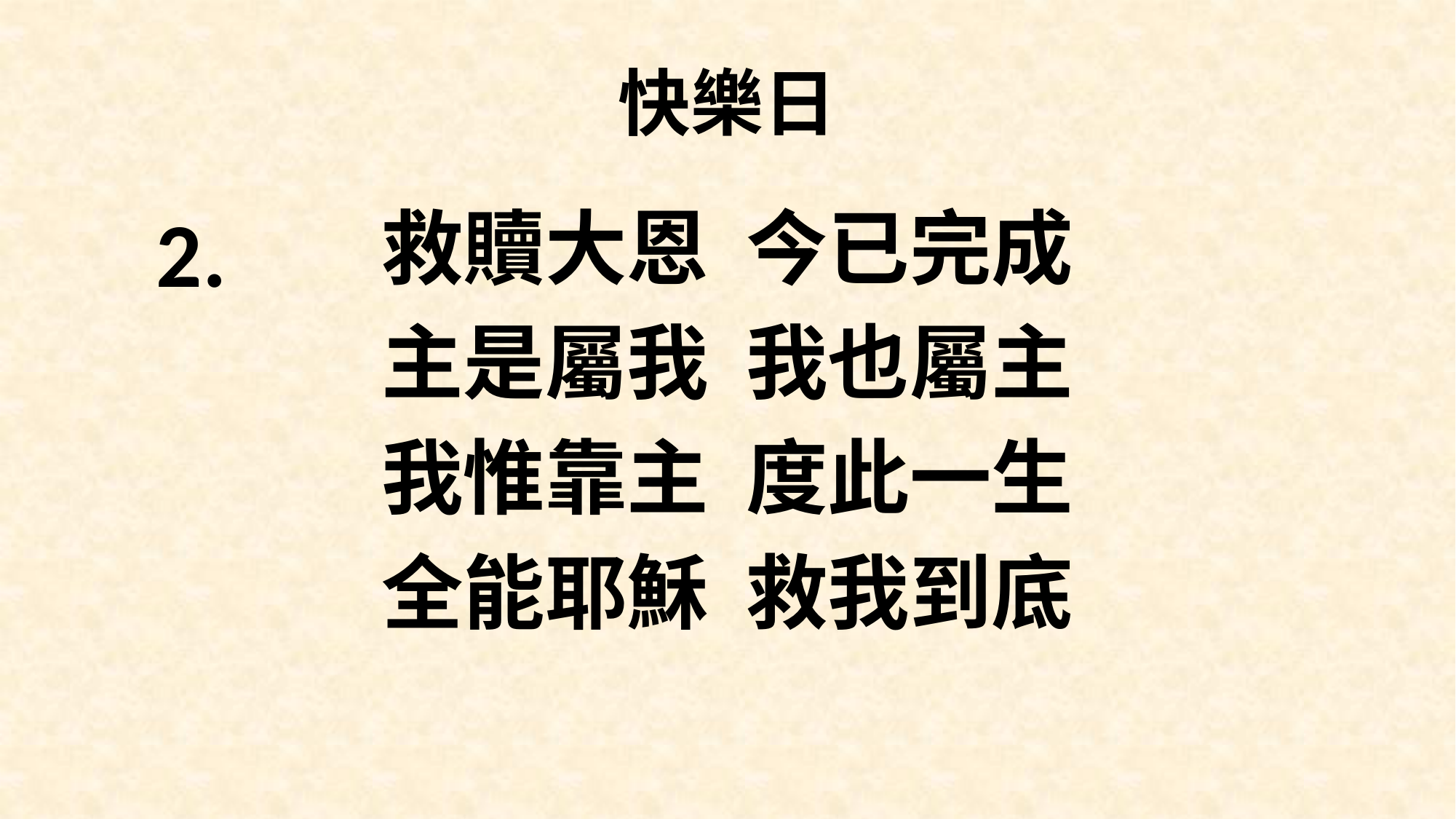

# 快樂日
救贖大恩  今已完成
主是屬我  我也屬主
我惟靠主  度此一生
全能耶穌  救我到底
2.